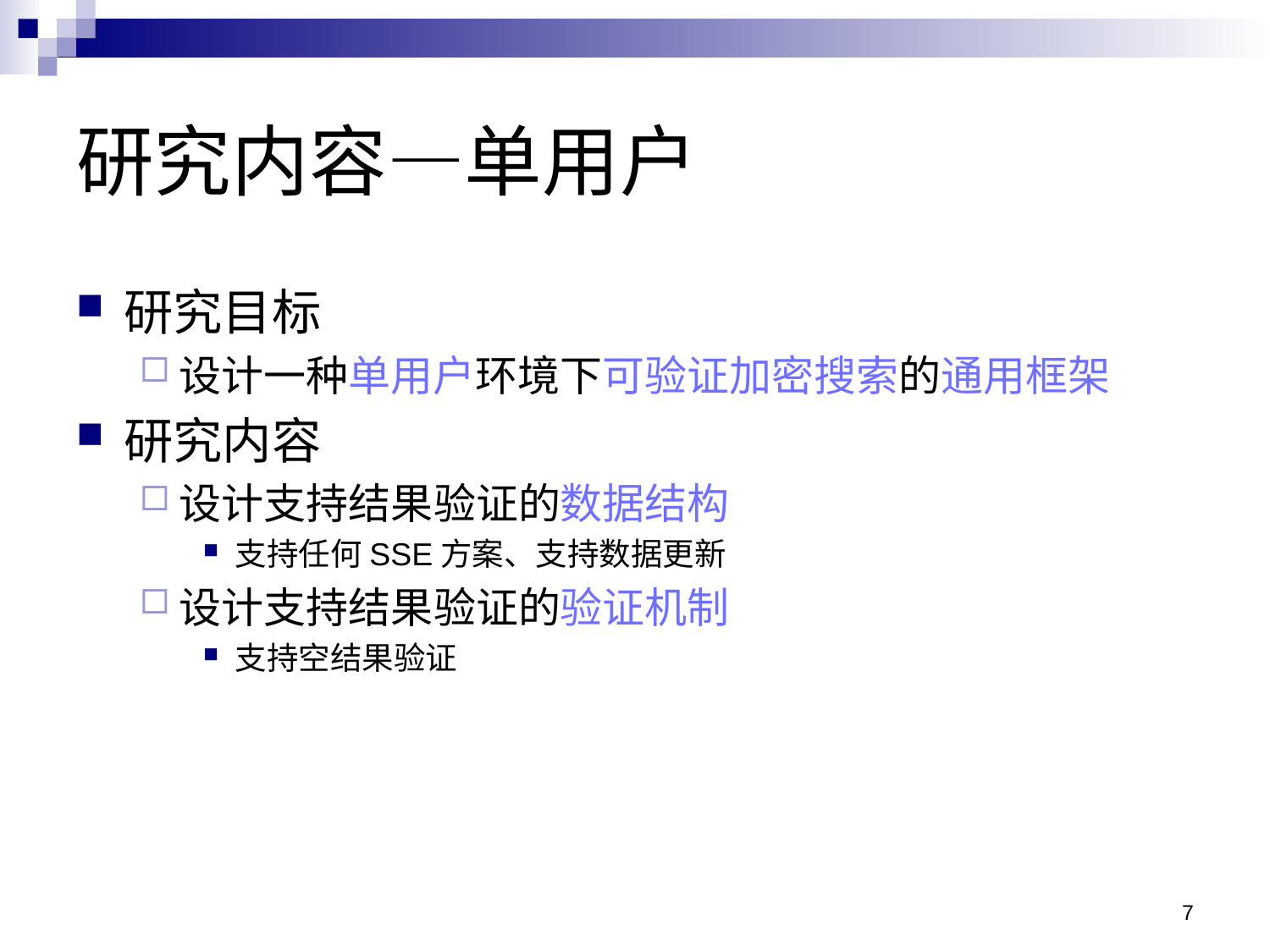

# 研究内容—单用户
研究目标
设计一种单用户环境下可验证加密搜索的通用框架
研究内容
设计支持结果验证的数据结构
支持任何SSE方案、支持数据更新
设计支持结果验证的验证机制
支持空结果验证

7